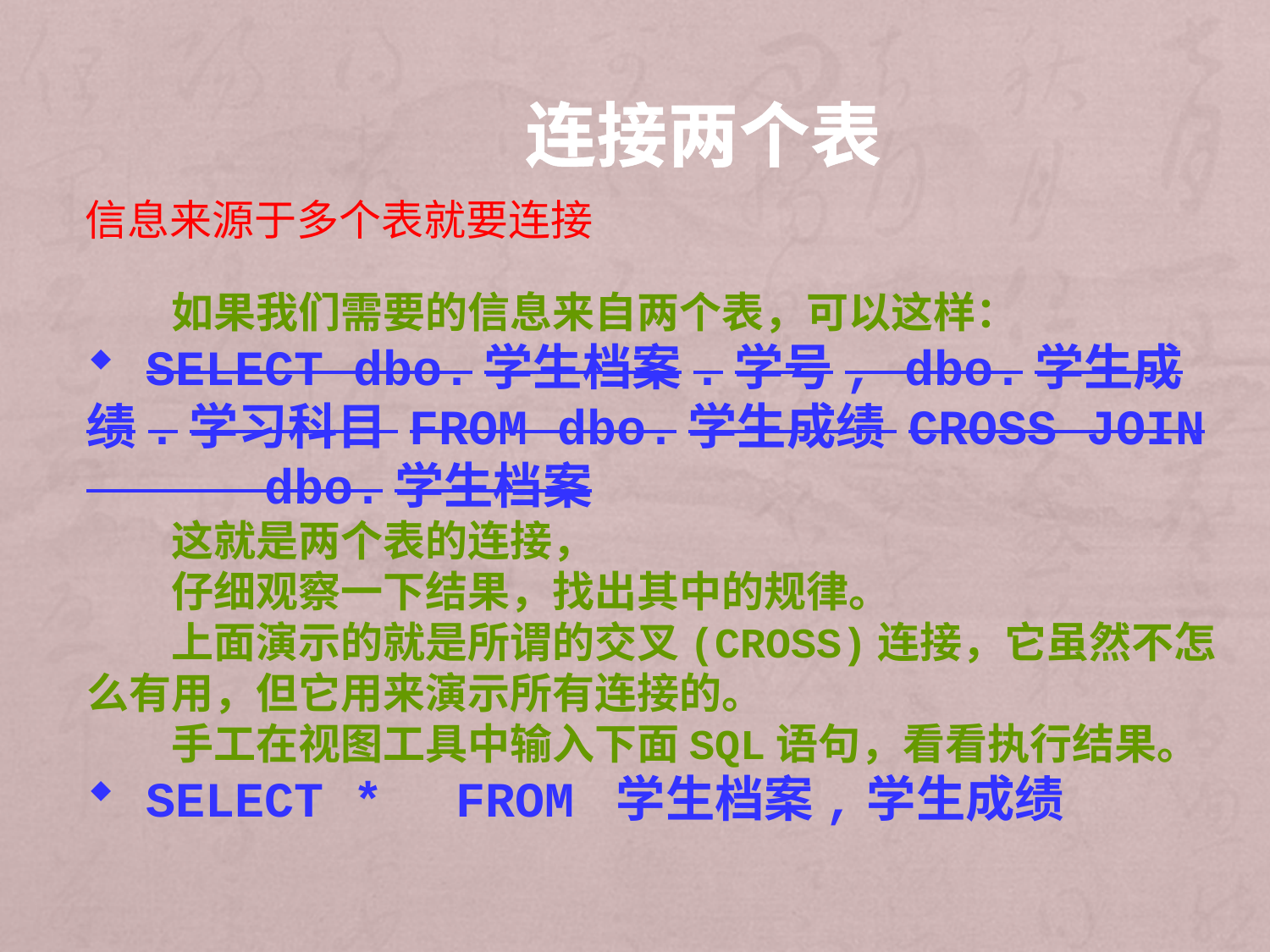

# 连接两个表
信息来源于多个表就要连接
　　如果我们需要的信息来自两个表，可以这样：
 SELECT dbo.学生档案.学号, dbo.学生成绩.学习科目 FROM dbo.学生成绩 CROSS JOIN       dbo.学生档案
　　这就是两个表的连接，
　　仔细观察一下结果，找出其中的规律。
　　上面演示的就是所谓的交叉(CROSS)连接，它虽然不怎么有用，但它用来演示所有连接的。
　　手工在视图工具中输入下面SQL语句，看看执行结果。
 SELECT *　FROM 学生档案,学生成绩